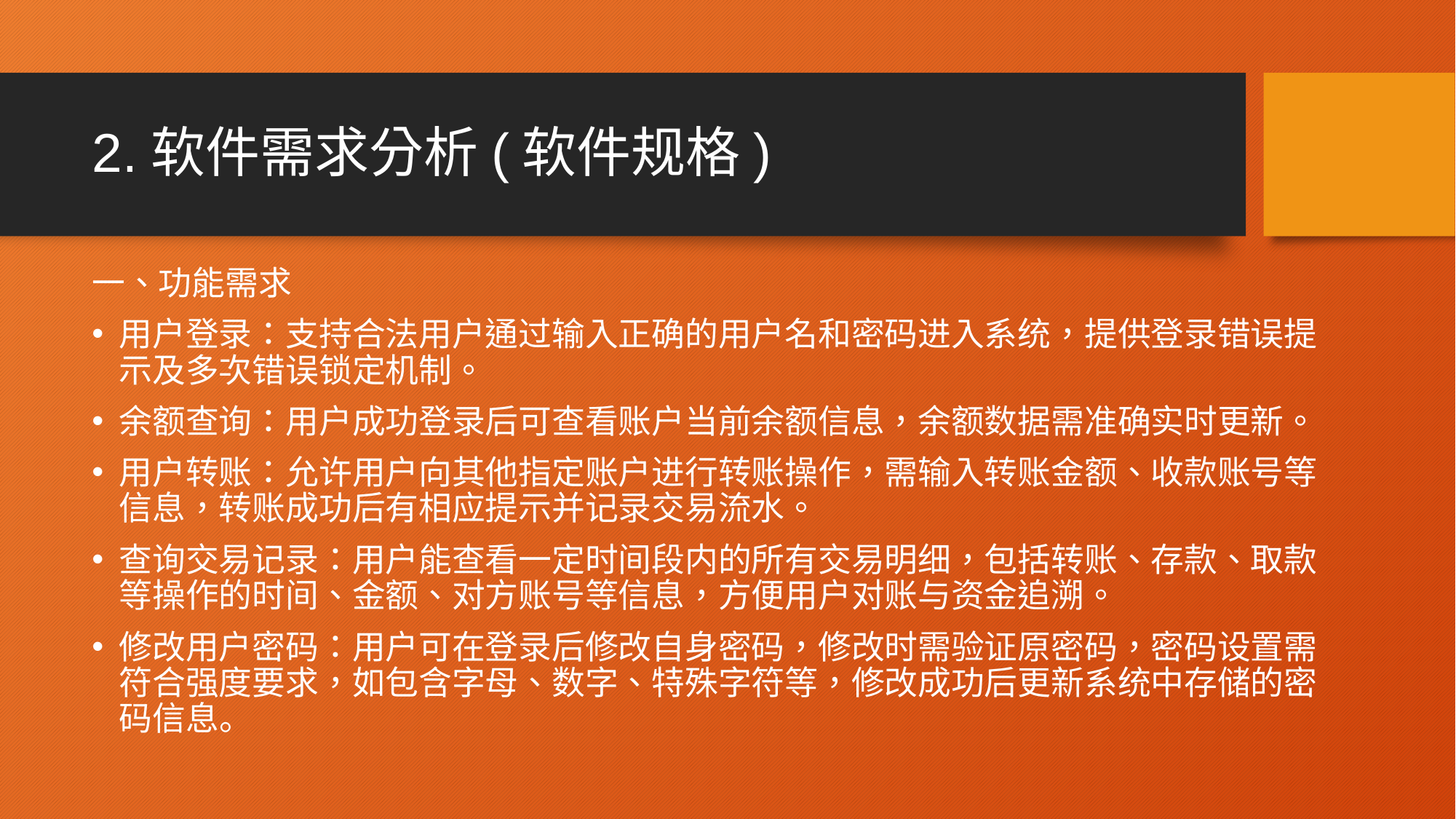

# 2.软件需求分析(软件规格)
一、功能需求
用户登录：支持合法用户通过输入正确的用户名和密码进入系统，提供登录错误提示及多次错误锁定机制。
余额查询：用户成功登录后可查看账户当前余额信息，余额数据需准确实时更新。
用户转账：允许用户向其他指定账户进行转账操作，需输入转账金额、收款账号等信息，转账成功后有相应提示并记录交易流水。
查询交易记录：用户能查看一定时间段内的所有交易明细，包括转账、存款、取款等操作的时间、金额、对方账号等信息，方便用户对账与资金追溯。
修改用户密码：用户可在登录后修改自身密码，修改时需验证原密码，密码设置需符合强度要求，如包含字母、数字、特殊字符等，修改成功后更新系统中存储的密码信息。